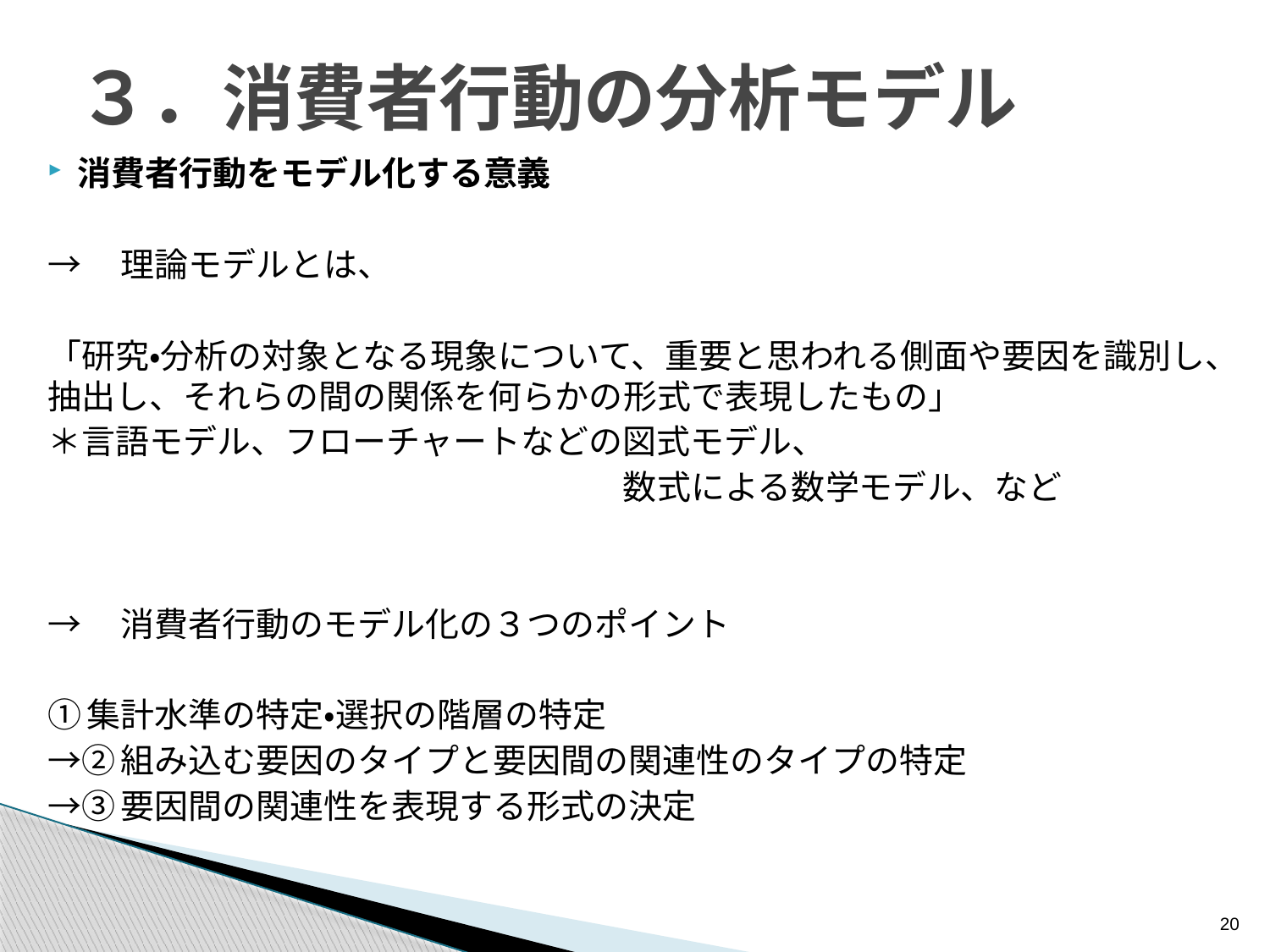

# ３．消費者行動の分析モデル
消費者行動をモデル化する意義

→　理論モデルとは、

「研究・分析の対象となる現象について、重要と思われる側面や要因を識別し、抽出し、それらの間の関係を何らかの形式で表現したもの」
	＊言語モデル、フローチャートなどの図式モデル、
　　　　　　　　　　　　　　　　　数式による数学モデル、など

→　消費者行動のモデル化の３つのポイント

①集計水準の特定・選択の階層の特定
→②組み込む要因のタイプと要因間の関連性のタイプの特定
→③要因間の関連性を表現する形式の決定

20